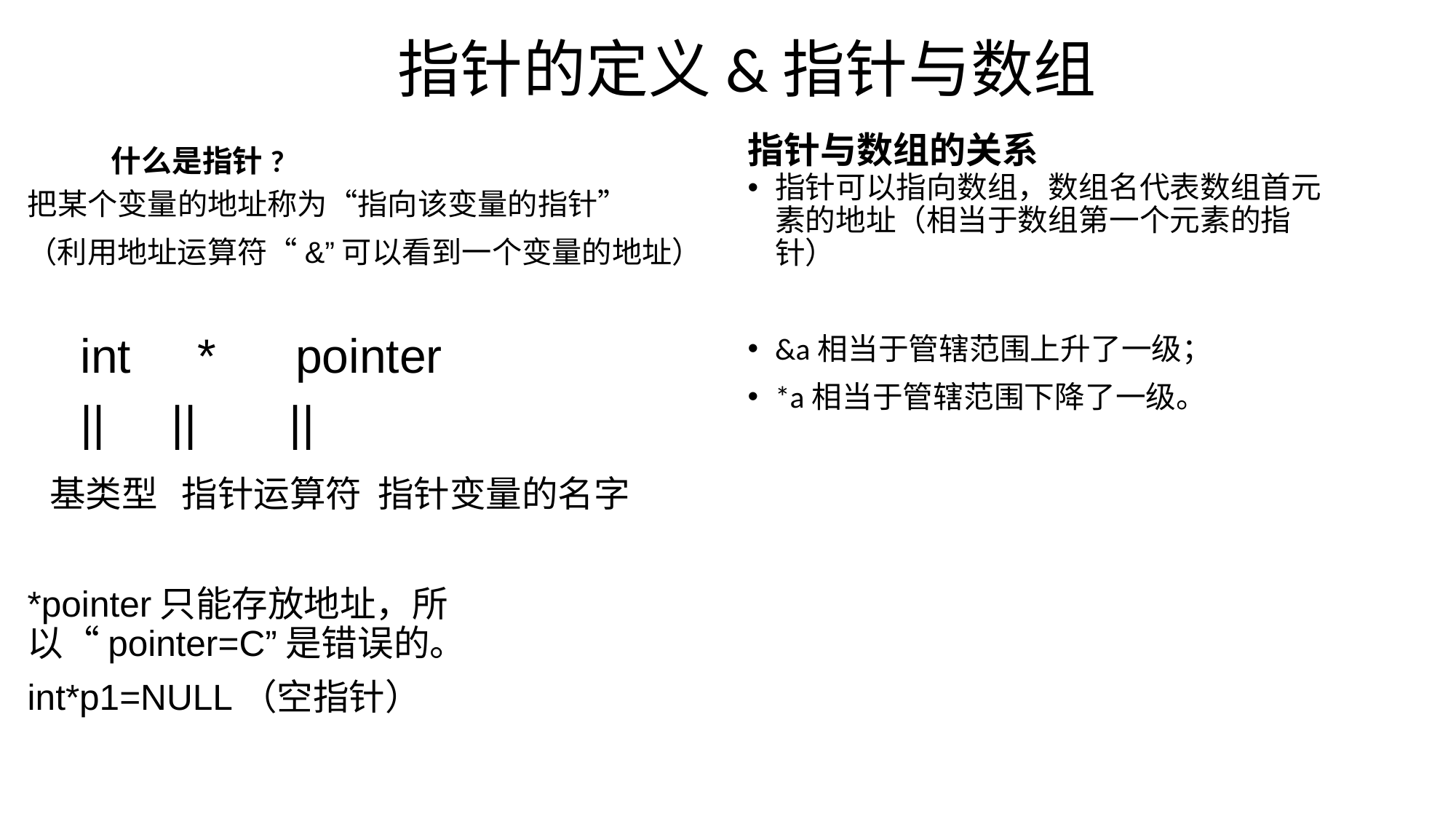

# 指针的定义&指针与数组
什么是指针?
指针与数组的关系
指针可以指向数组，数组名代表数组首元素的地址（相当于数组第一个元素的指针）

&a相当于管辖范围上升了一级；
*a相当于管辖范围下降了一级。
把某个变量的地址称为“指向该变量的指针”
（利用地址运算符“&”可以看到一个变量的地址）

    int     *      pointer
    ||     ||       ||
 基类型   指针运算符  指针变量的名字

*pointer只能存放地址，所以“pointer=C”是错误的。
int*p1=NULL（空指针）